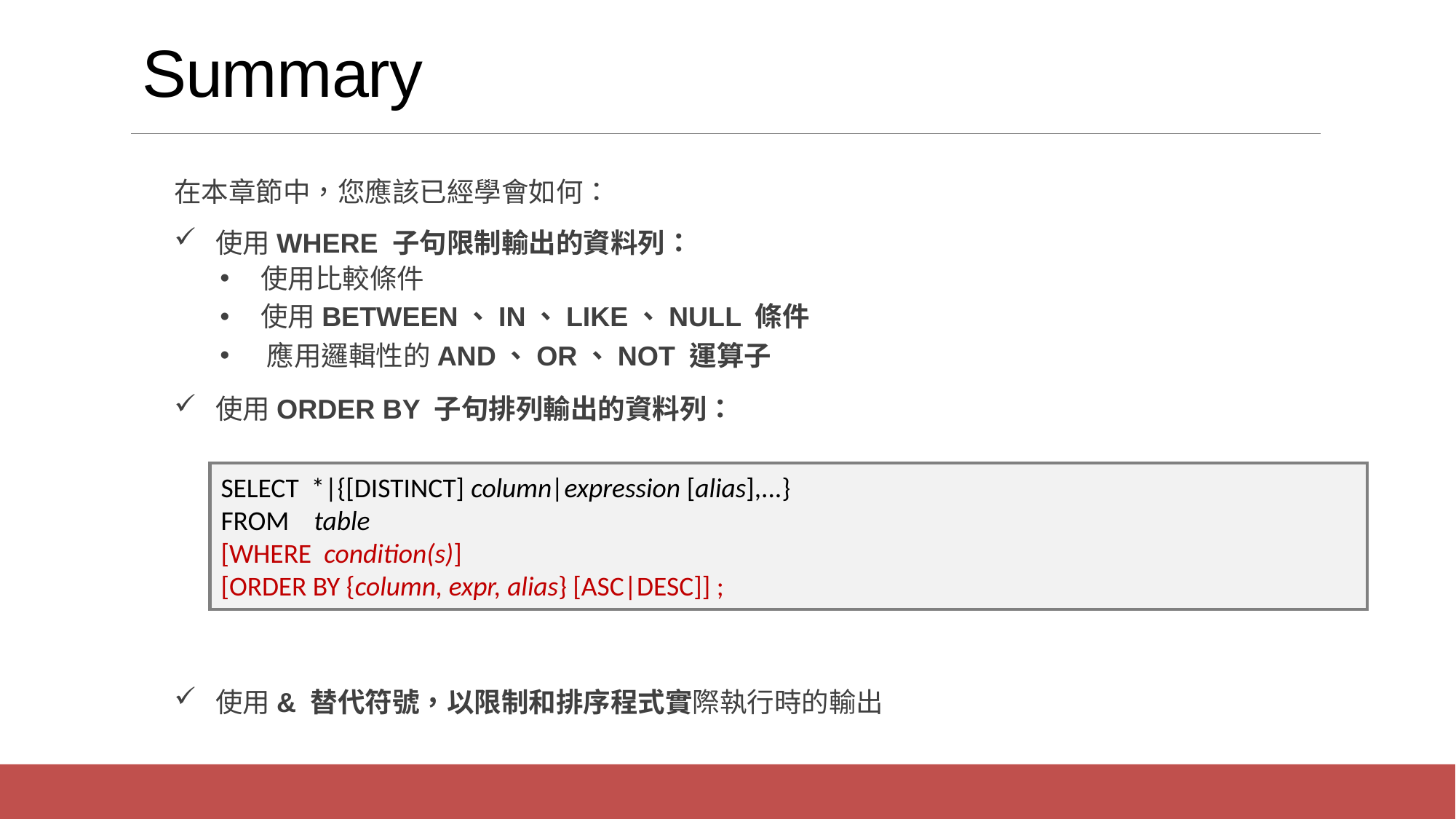

# Summary
在本章節中，您應該已經學會如何：
  使用WHERE 子句限制輸出的資料列：
  使用比較條件
  使用BETWEEN、IN、LIKE、NULL 條件
   應用邏輯性的AND、OR、NOT 運算子
  使用ORDER BY 子句排列輸出的資料列：

  使用& 替代符號，以限制和排序程式實際執行時的輸出
SELECT  *|{[DISTINCT] column|expression [alias],...}
FROM    table
[WHERE  condition(s)]
[ORDER BY {column, expr, alias} [ASC|DESC]] ;